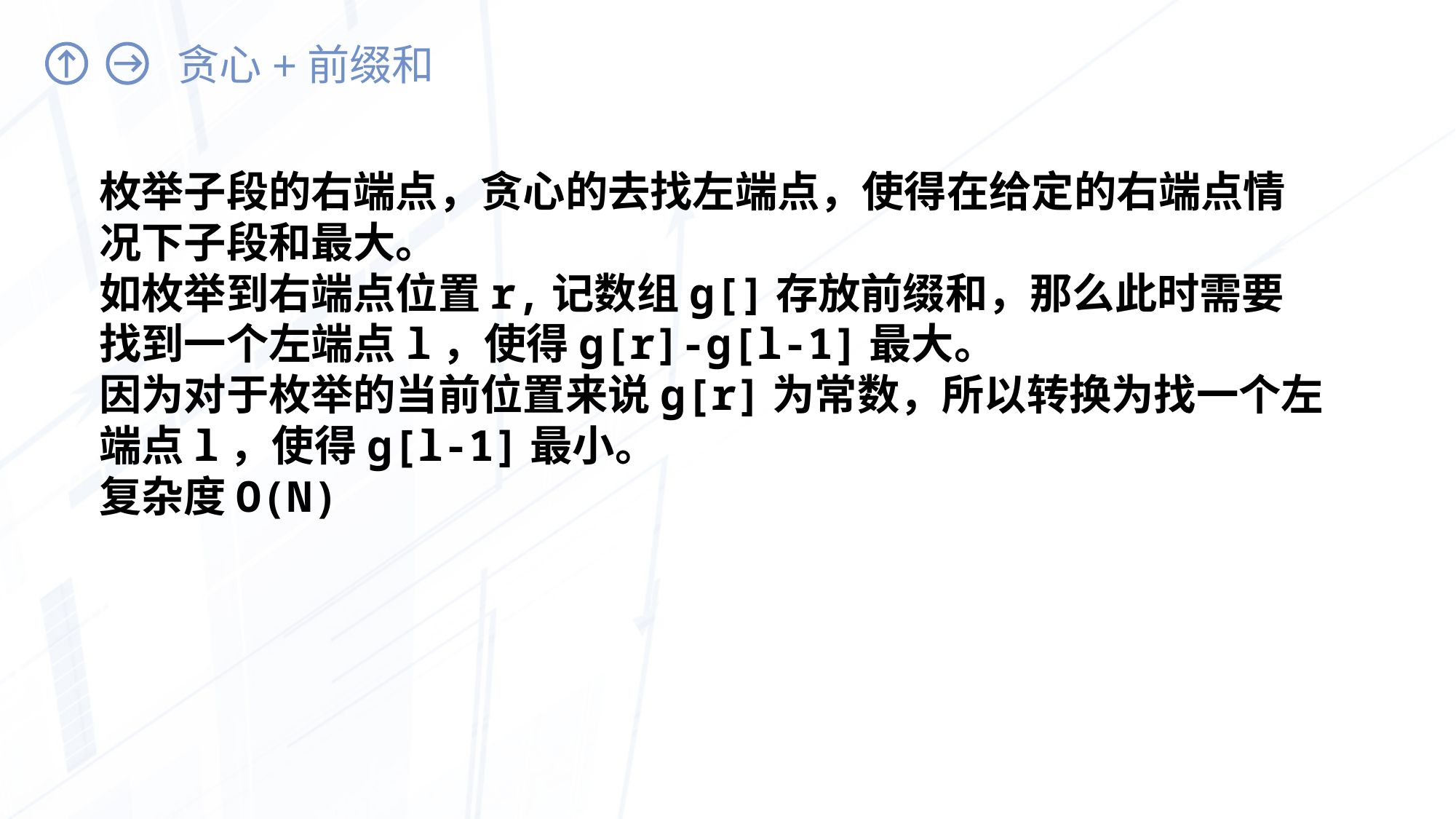

# 贪心+前缀和
枚举子段的右端点，贪心的去找左端点，使得在给定的右端点情况下子段和最大。
如枚举到右端点位置r,记数组g[]存放前缀和，那么此时需要找到一个左端点l，使得g[r]-g[l-1]最大。
因为对于枚举的当前位置来说g[r]为常数，所以转换为找一个左端点l，使得g[l-1]最小。
复杂度O(N)